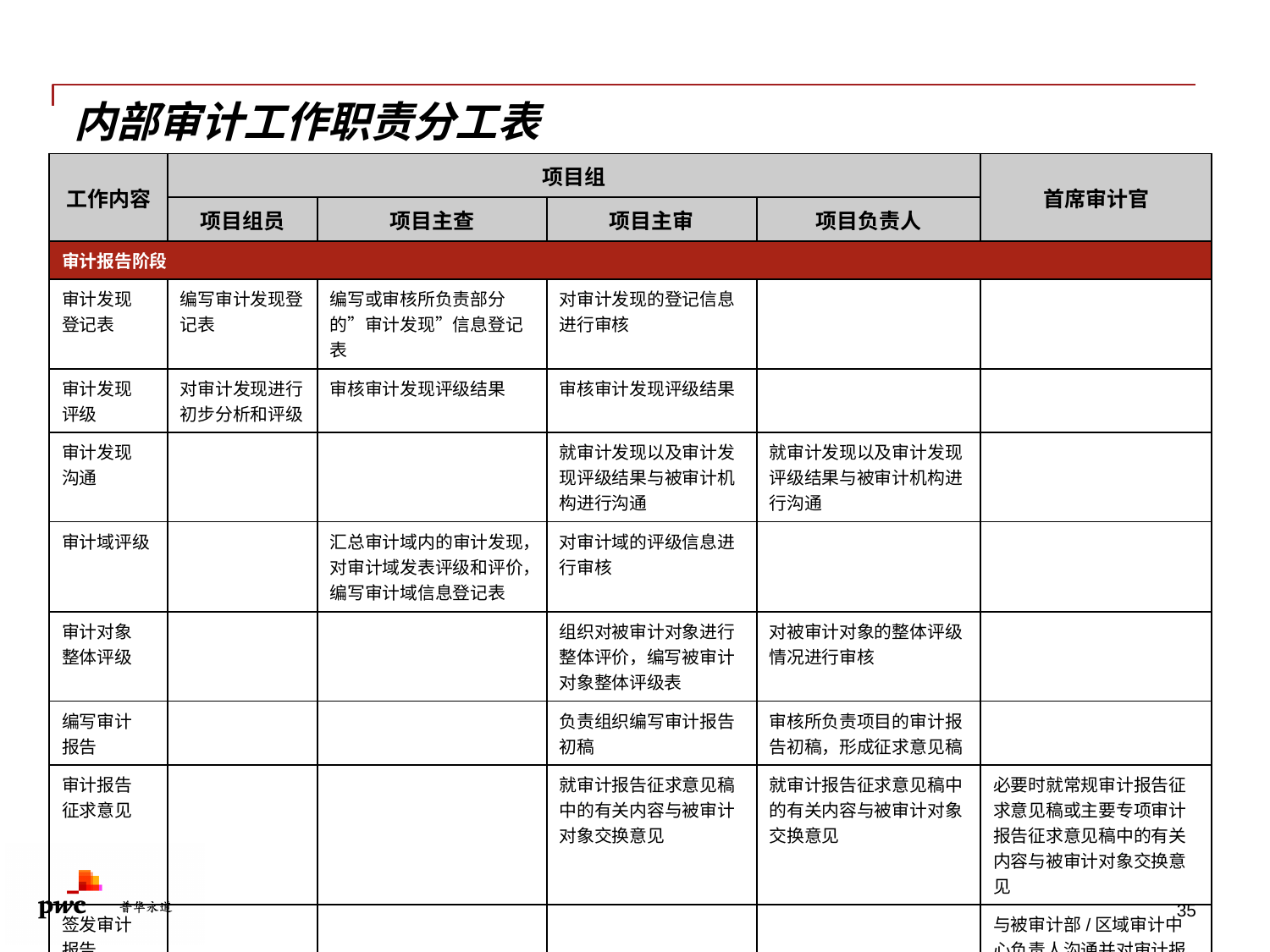

# 内部审计工作职责分工表
| 工作内容 | 项目组 |  |  |  | 首席审计官 |
| --- | --- | --- | --- | --- | --- |
|  | 项目组员 | 项目主查 | 项目主审 | 项目负责人 |  |
| 审计报告阶段 |  |  |  |  |  |
| 审计发现 登记表 | 编写审计发现登记表 | 编写或审核所负责部分的”审计发现”信息登记表 | 对审计发现的登记信息进行审核 |  |  |
| 审计发现 评级 | 对审计发现进行初步分析和评级 | 审核审计发现评级结果 | 审核审计发现评级结果 |  |  |
| 审计发现 沟通 |  |  | 就审计发现以及审计发现评级结果与被审计机构进行沟通 | 就审计发现以及审计发现评级结果与被审计机构进行沟通 |  |
| 审计域评级 |  | 汇总审计域内的审计发现，对审计域发表评级和评价，编写审计域信息登记表 | 对审计域的评级信息进行审核 |  |  |
| 审计对象 整体评级 |  |  | 组织对被审计对象进行整体评价，编写被审计对象整体评级表 | 对被审计对象的整体评级情况进行审核 |  |
| 编写审计 报告 |  |  | 负责组织编写审计报告初稿 | 审核所负责项目的审计报告初稿，形成征求意见稿 |  |
| 审计报告 征求意见 |  |  | 就审计报告征求意见稿中的有关内容与被审计对象交换意见 | 就审计报告征求意见稿中的有关内容与被审计对象交换意见 | 必要时就常规审计报告征求意见稿或主要专项审计报告征求意见稿中的有关内容与被审计对象交换意见 |
| 签发审计 报告 |  |  |  |  | 与被审计部/区域审计中心负责人沟通并对审计报告提出意见；审批并签发主要的审计报告 |
35